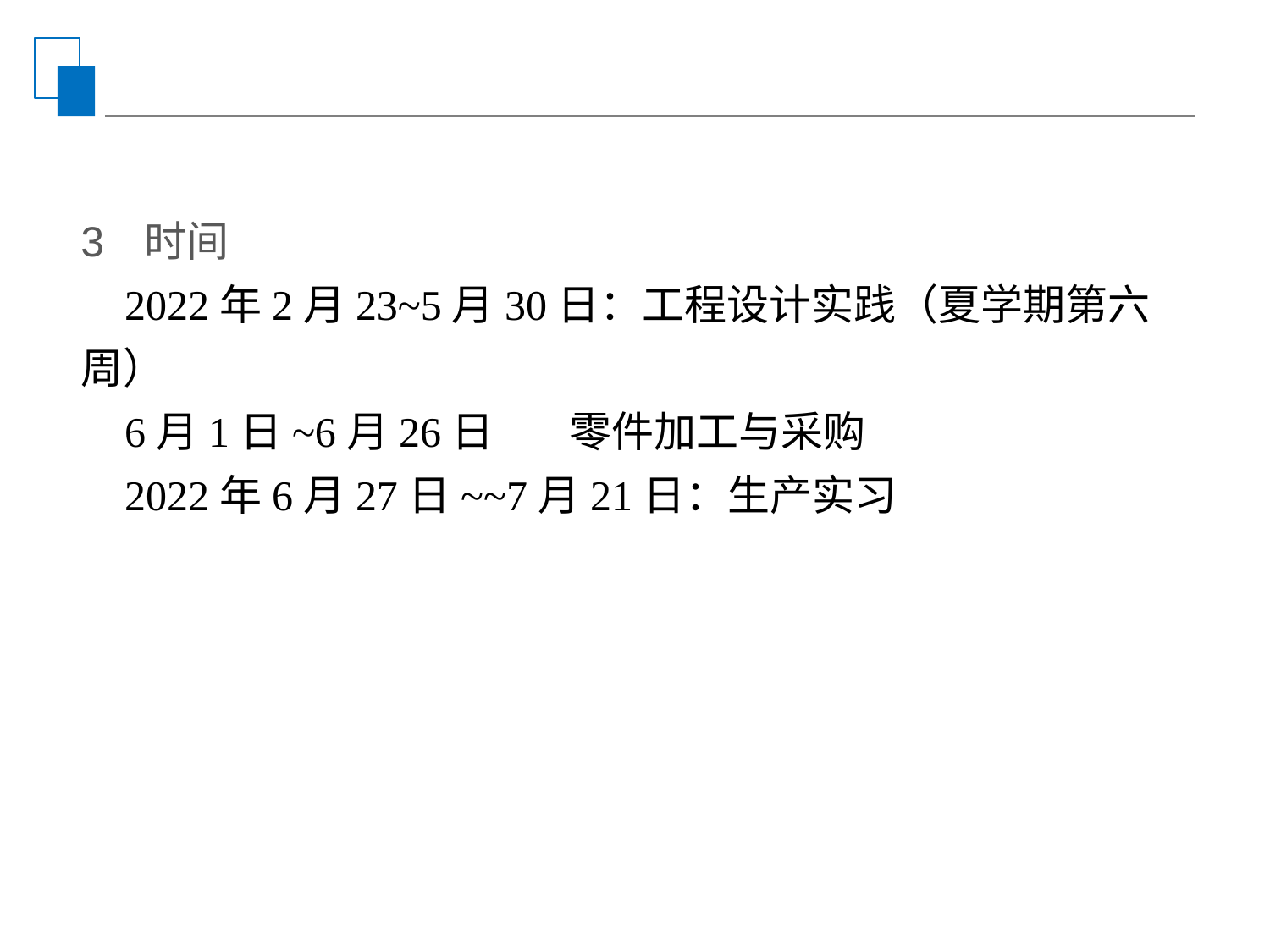

时间
2022年2月23~5月30日：工程设计实践（夏学期第六周）
6月1日~6月26日        零件加工与采购
2022年6月27日~~7月21日：生产实习